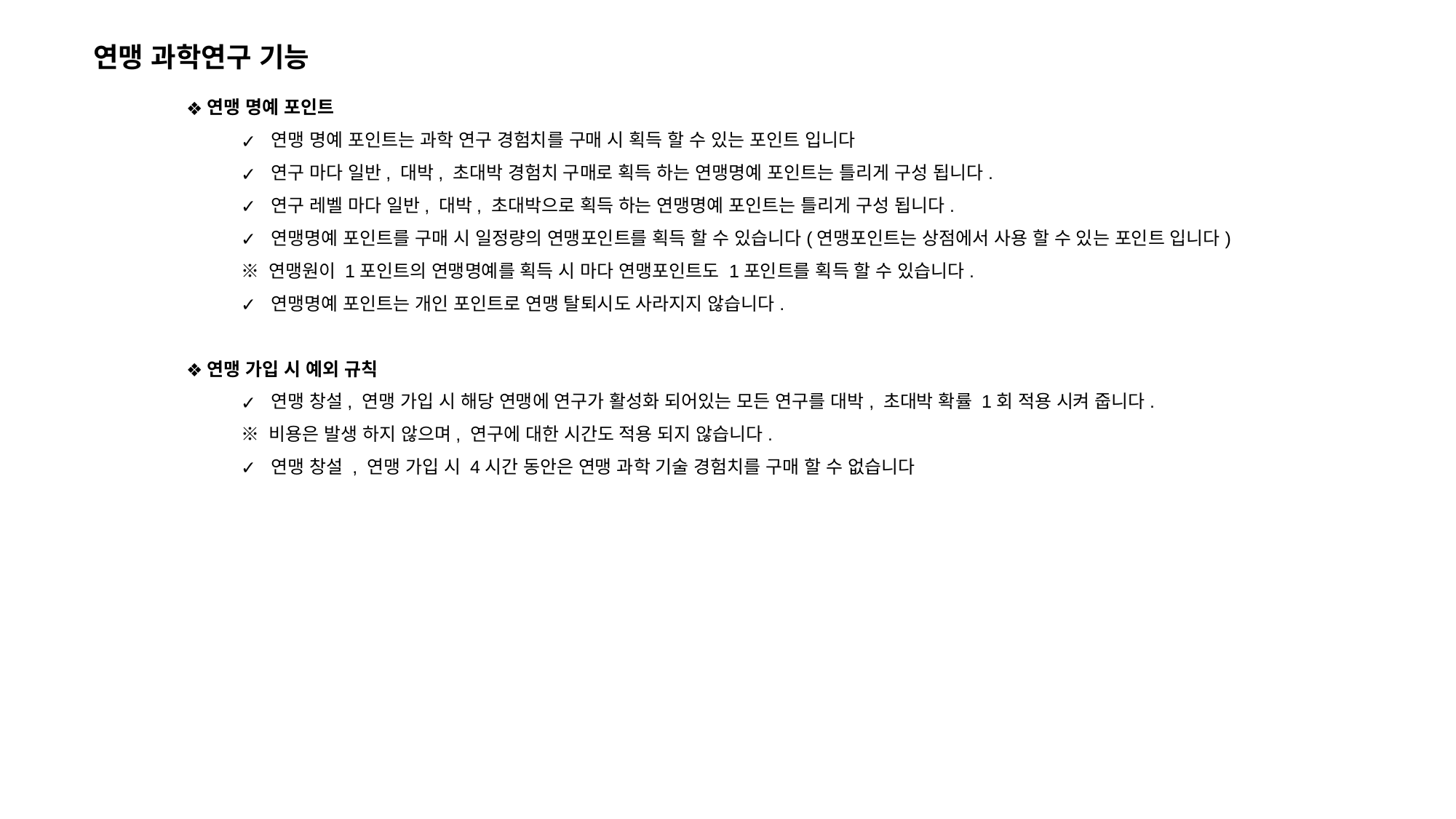

연맹 과학연구 기능
연맹 명예 포인트
 연맹 명예 포인트는 과학 연구 경험치를 구매 시 획득 할 수 있는 포인트 입니다
 연구 마다 일반, 대박, 초대박 경험치 구매로 획득 하는 연맹명예 포인트는 틀리게 구성 됩니다.
 연구 레벨 마다 일반, 대박, 초대박으로 획득 하는 연맹명예 포인트는 틀리게 구성 됩니다.
 연맹명예 포인트를 구매 시 일정량의 연맹포인트를 획득 할 수 있습니다(연맹포인트는 상점에서 사용 할 수 있는 포인트 입니다)
※ 연맹원이 1포인트의 연맹명예를 획득 시 마다 연맹포인트도 1포인트를 획득 할 수 있습니다.
 연맹명예 포인트는 개인 포인트로 연맹 탈퇴시도 사라지지 않습니다.

연맹 가입 시 예외 규칙
 연맹 창설, 연맹 가입 시 해당 연맹에 연구가 활성화 되어있는 모든 연구를 대박, 초대박 확률 1회 적용 시켜 줍니다.
※ 비용은 발생 하지 않으며, 연구에 대한 시간도 적용 되지 않습니다.
 연맹 창설 , 연맹 가입 시 4시간 동안은 연맹 과학 기술 경험치를 구매 할 수 없습니다